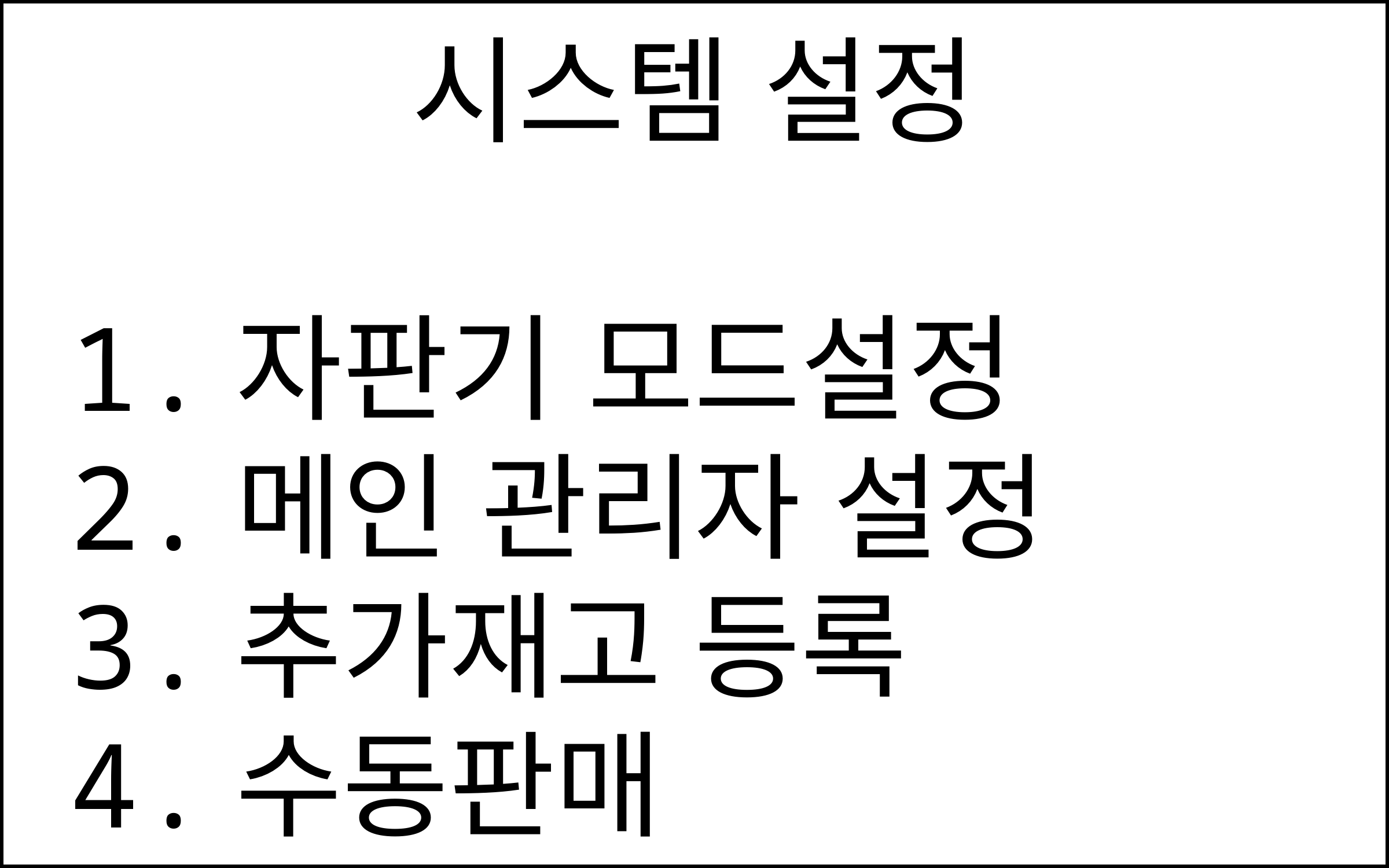

시스템 설정

 1.자판기 모드설정
 2.메인 관리자 설정
 3.추가재고 등록
 4.수동판매